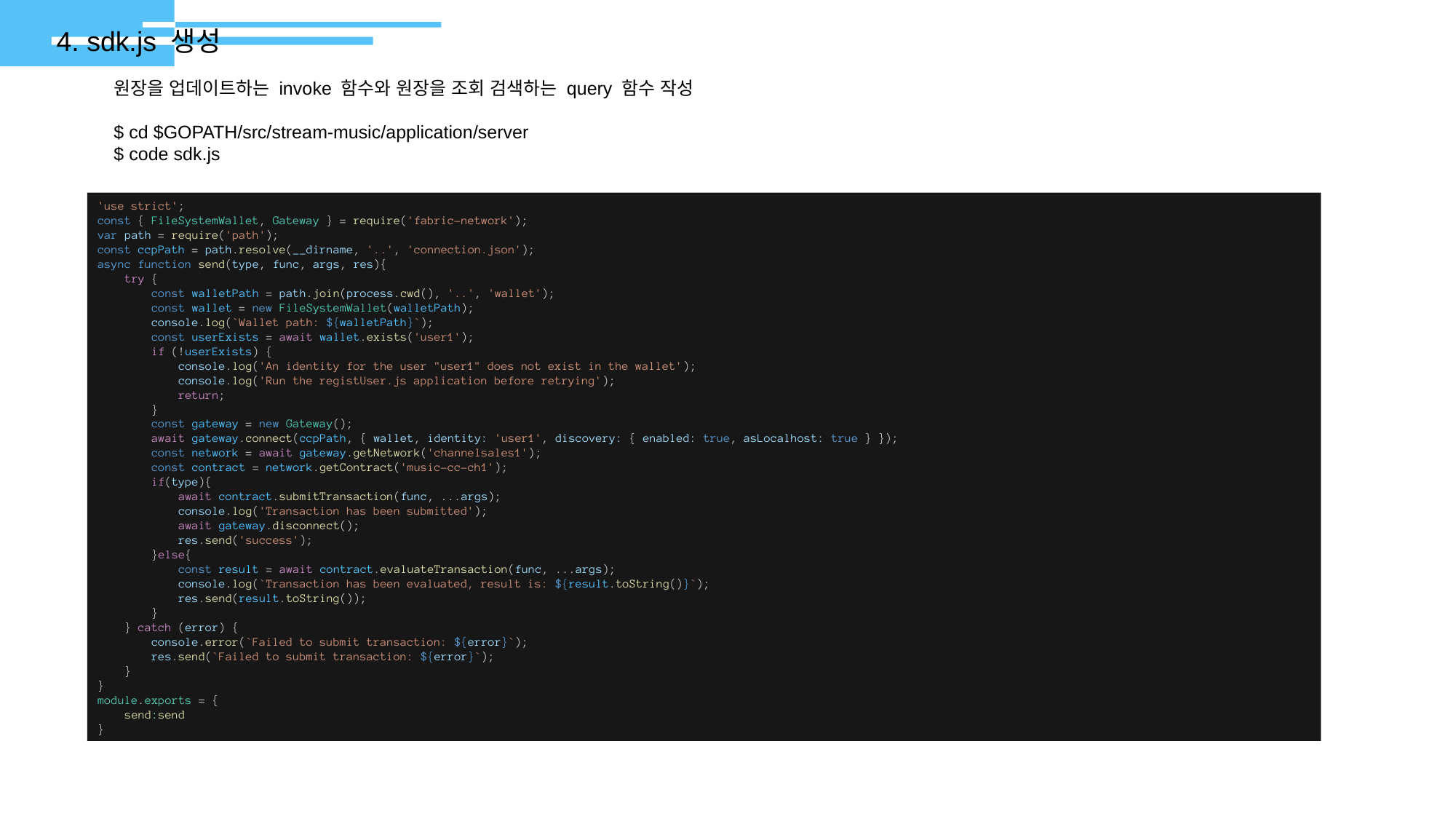

4. sdk.js 생성
원장을 업데이트하는 invoke 함수와 원장을 조회 검색하는 query 함수 작성

$ cd $GOPATH/src/stream-music/application/server
$ code sdk.js
'use strict';
const { FileSystemWallet, Gateway } = require('fabric-network');
var path = require('path');
const ccpPath = path.resolve(__dirname, '..', 'connection.json');
async function send(type, func, args, res){
    try {
        const walletPath = path.join(process.cwd(), '..', 'wallet');
        const wallet = new FileSystemWallet(walletPath);
        console.log(`Wallet path: ${walletPath}`);
        const userExists = await wallet.exists('user1');
        if (!userExists) {
            console.log('An identity for the user "user1" does not exist in the wallet');
            console.log('Run the registUser.js application before retrying');
            return;
        }
        const gateway = new Gateway();
        await gateway.connect(ccpPath, { wallet, identity: 'user1', discovery: { enabled: true, asLocalhost: true } });
        const network = await gateway.getNetwork('channelsales1');
        const contract = network.getContract('music-cc-ch1');
        if(type){
            await contract.submitTransaction(func, ...args);
            console.log('Transaction has been submitted');
            await gateway.disconnect();
            res.send('success');
        }else{
            const result = await contract.evaluateTransaction(func, ...args);
            console.log(`Transaction has been evaluated, result is: ${result.toString()}`);
            res.send(result.toString());
        }
    } catch (error) {
        console.error(`Failed to submit transaction: ${error}`);
        res.send(`Failed to submit transaction: ${error}`);
    }
}
module.exports = {
    send:send
}